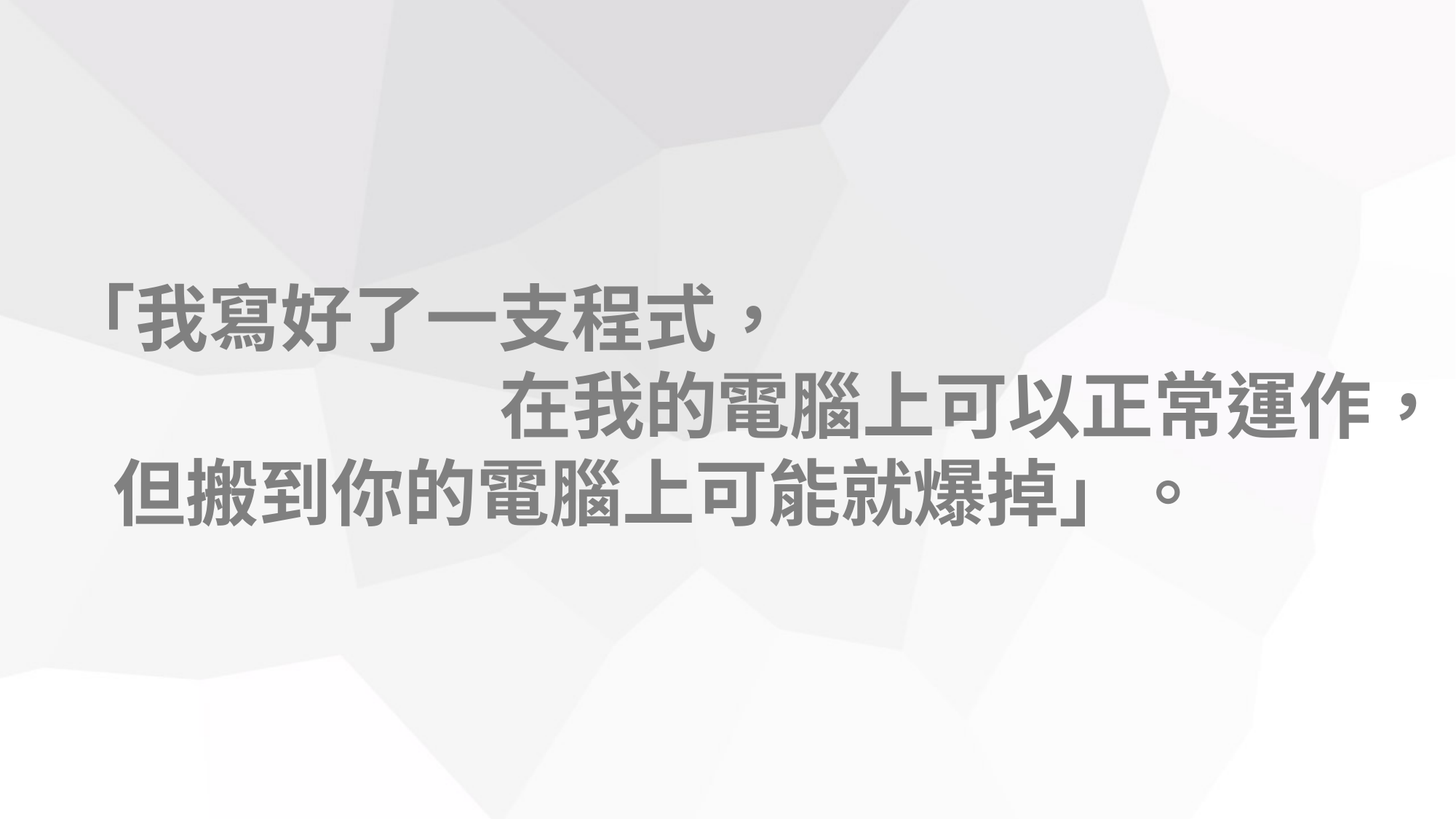

「我寫好了一支程式，
				在我的電腦上可以正常運作，
  但搬到你的電腦上可能就爆掉」。